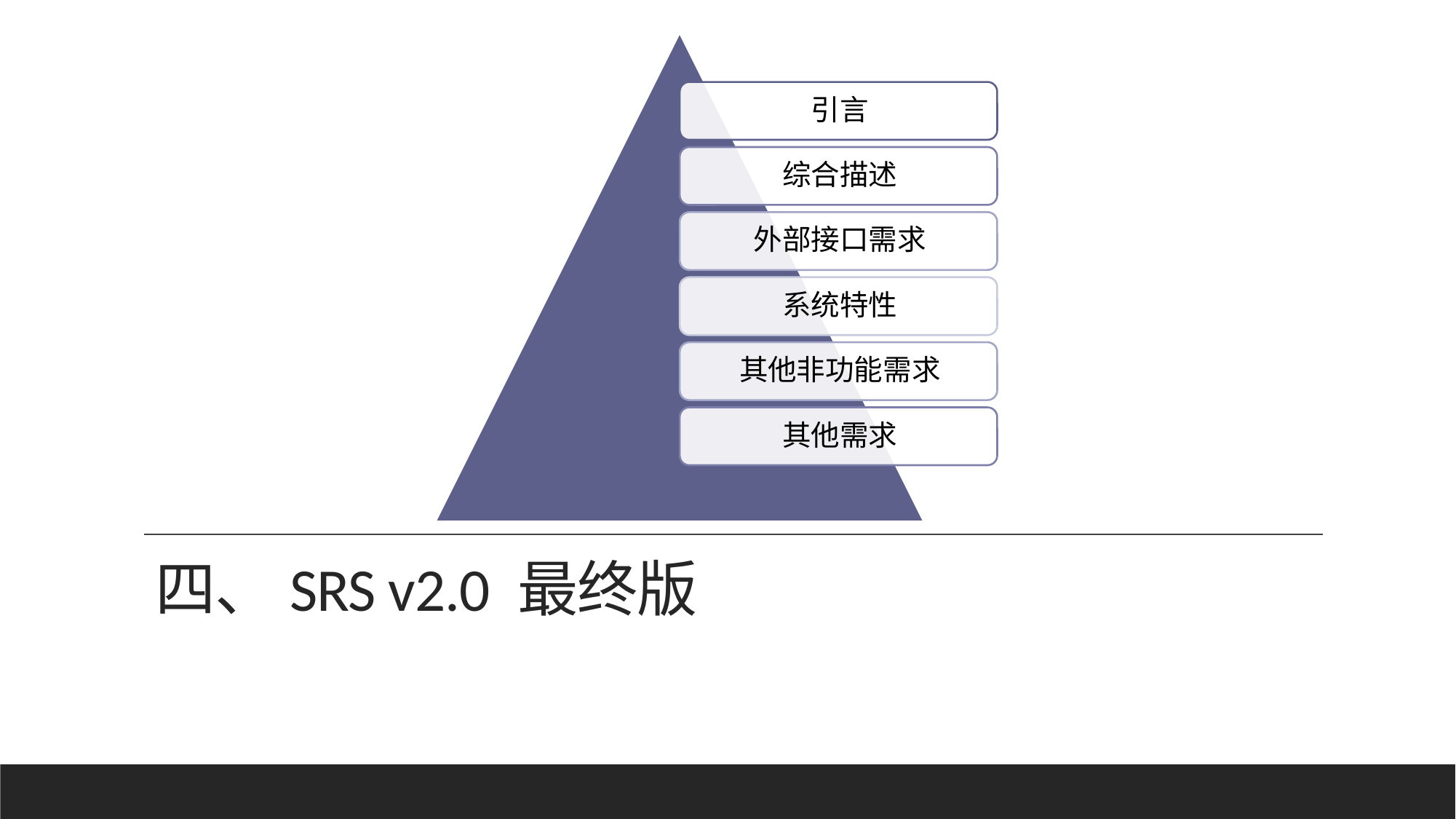

引言
综合描述
外部接口需求
系统特性
其他非功能需求
其他需求
# 四、SRS v2.0 最终版